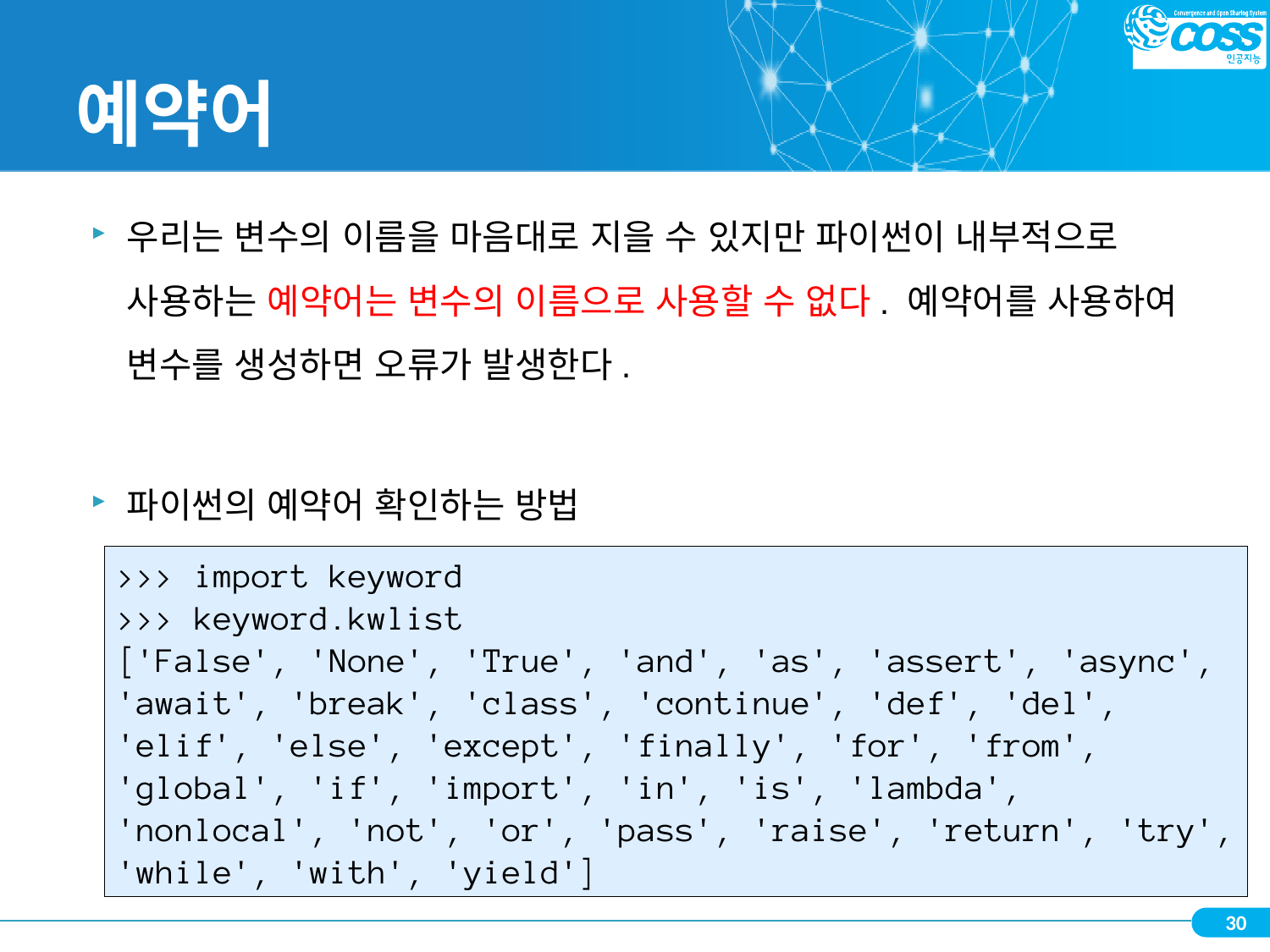

# 예약어
우리는 변수의 이름을 마음대로 지을 수 있지만 파이썬이 내부적으로 사용하는 예약어는 변수의 이름으로 사용할 수 없다. 예약어를 사용하여 변수를 생성하면 오류가 발생한다.

파이썬의 예약어 확인하는 방법
>>> import keyword
>>> keyword.kwlist
['False', 'None', 'True', 'and', 'as', 'assert', 'async', 'await', 'break', 'class', 'continue', 'def', 'del',
'elif', 'else', 'except', 'finally', 'for', 'from', 'global', 'if', 'import', 'in', 'is', 'lambda', 'nonlocal', 'not', 'or', 'pass', 'raise', 'return', 'try', 'while', 'with', 'yield']